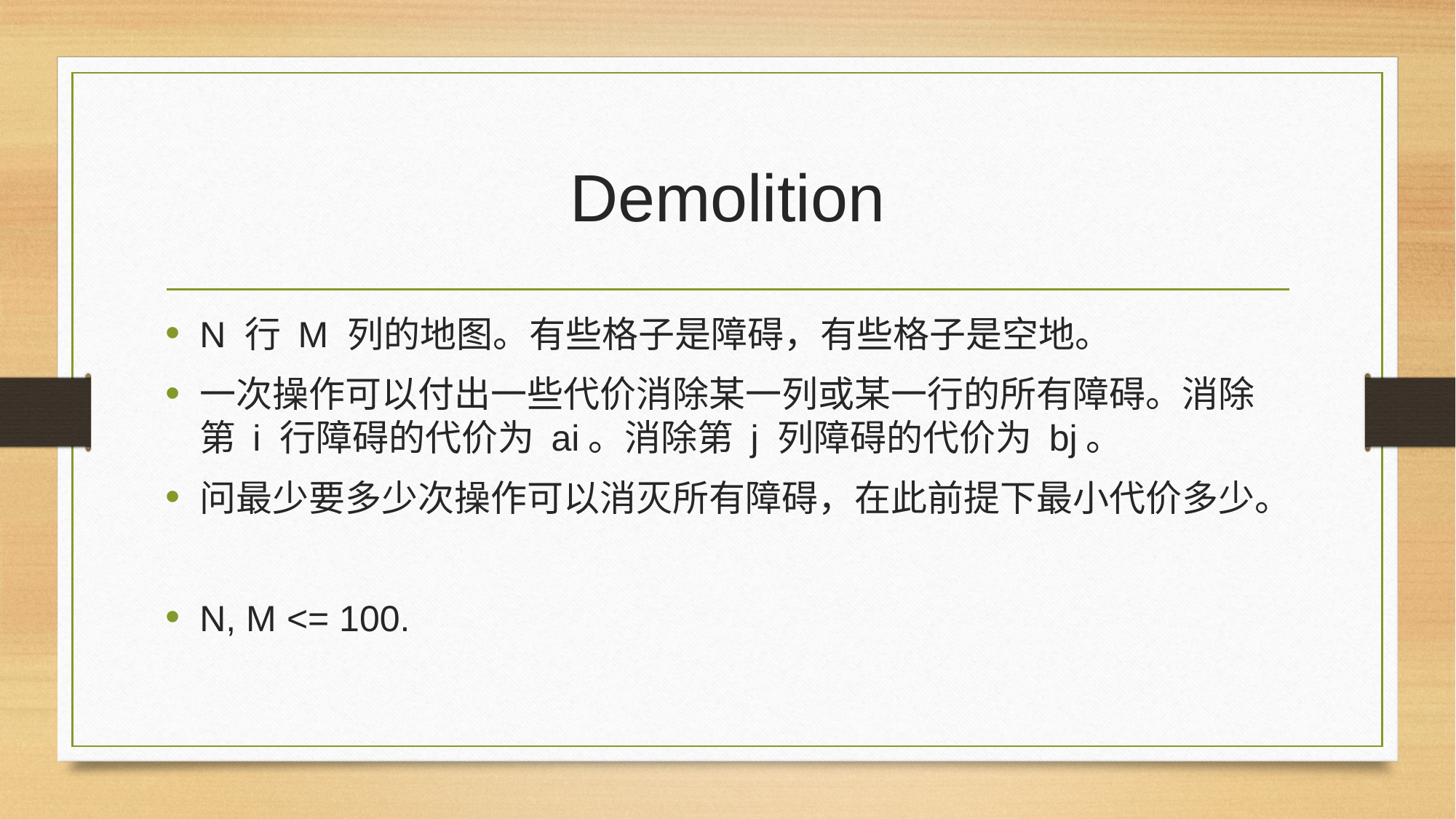

# Demolition
N 行 M 列的地图。有些格子是障碍，有些格子是空地。
一次操作可以付出一些代价消除某一列或某一行的所有障碍。消除第 i 行障碍的代价为 ai。消除第 j 列障碍的代价为 bj。
问最少要多少次操作可以消灭所有障碍，在此前提下最小代价多少。

N, M <= 100.